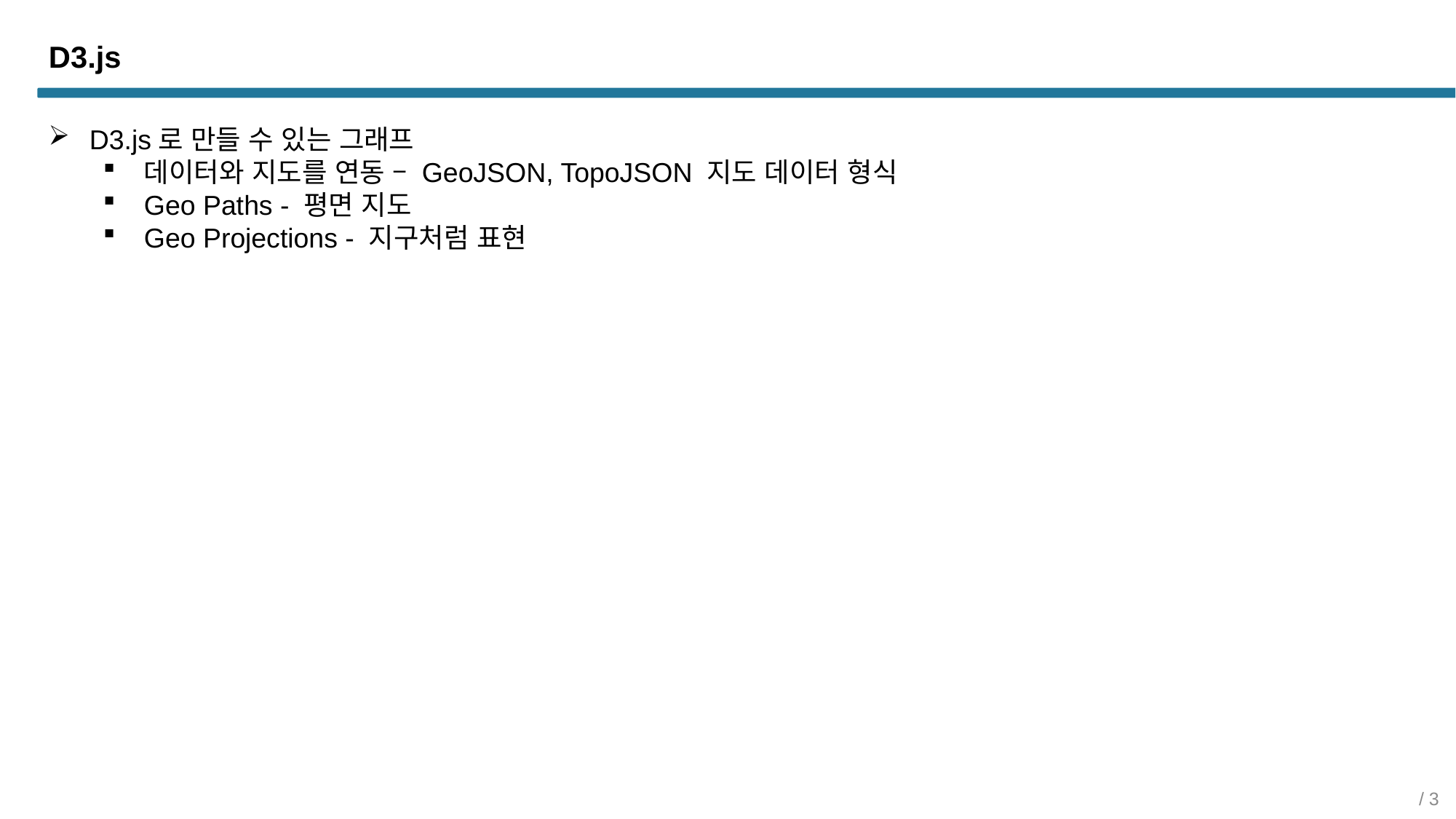

D3.js
D3.js로 만들 수 있는 그래프
데이터와 지도를 연동 – GeoJSON, TopoJSON 지도 데이터 형식
Geo Paths - 평면 지도
Geo Projections - 지구처럼 표현
/ 3